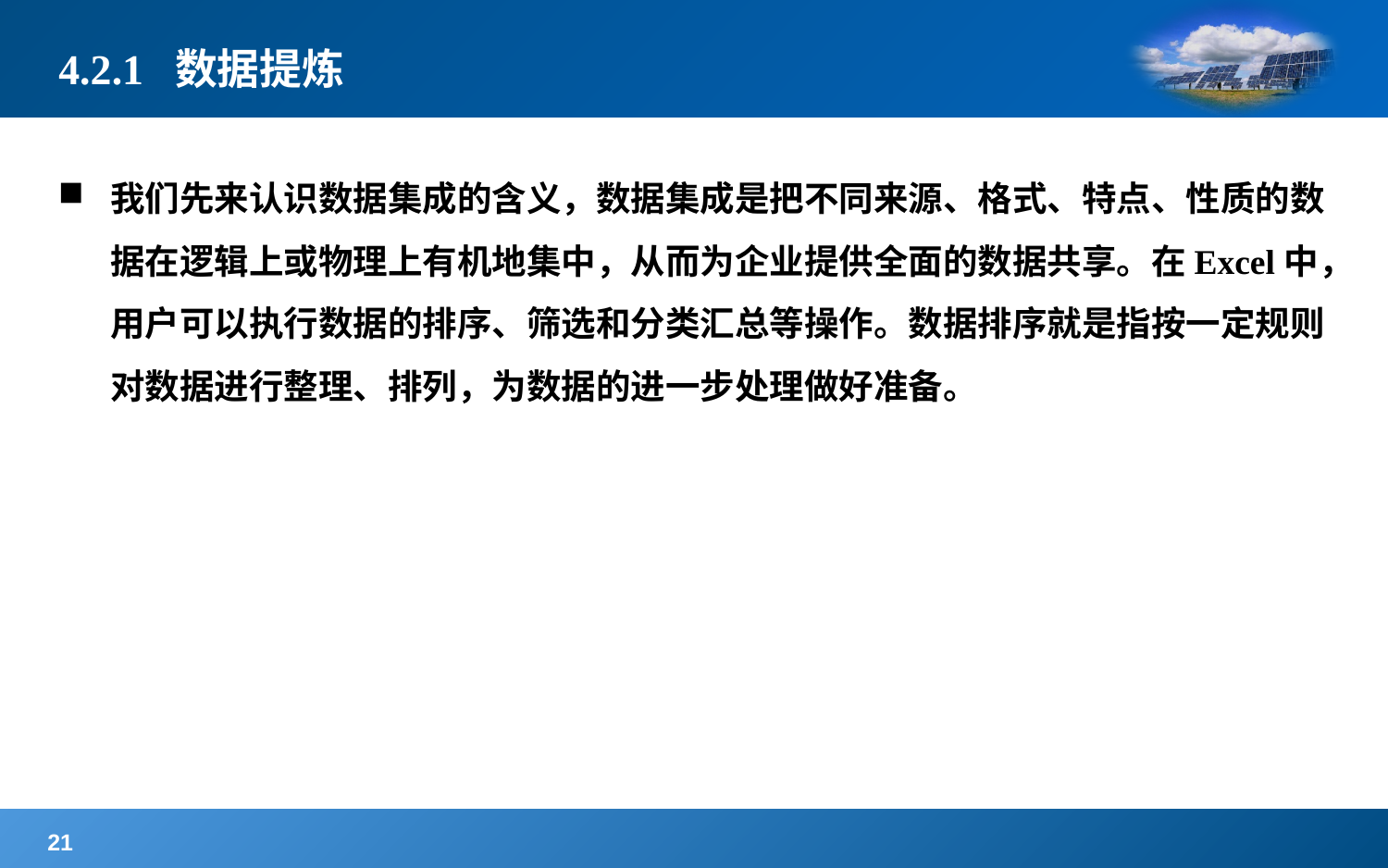

# 4.2.1  数据提炼
我们先来认识数据集成的含义，数据集成是把不同来源、格式、特点、性质的数据在逻辑上或物理上有机地集中，从而为企业提供全面的数据共享。在Excel中，用户可以执行数据的排序、筛选和分类汇总等操作。数据排序就是指按一定规则对数据进行整理、排列，为数据的进一步处理做好准备。